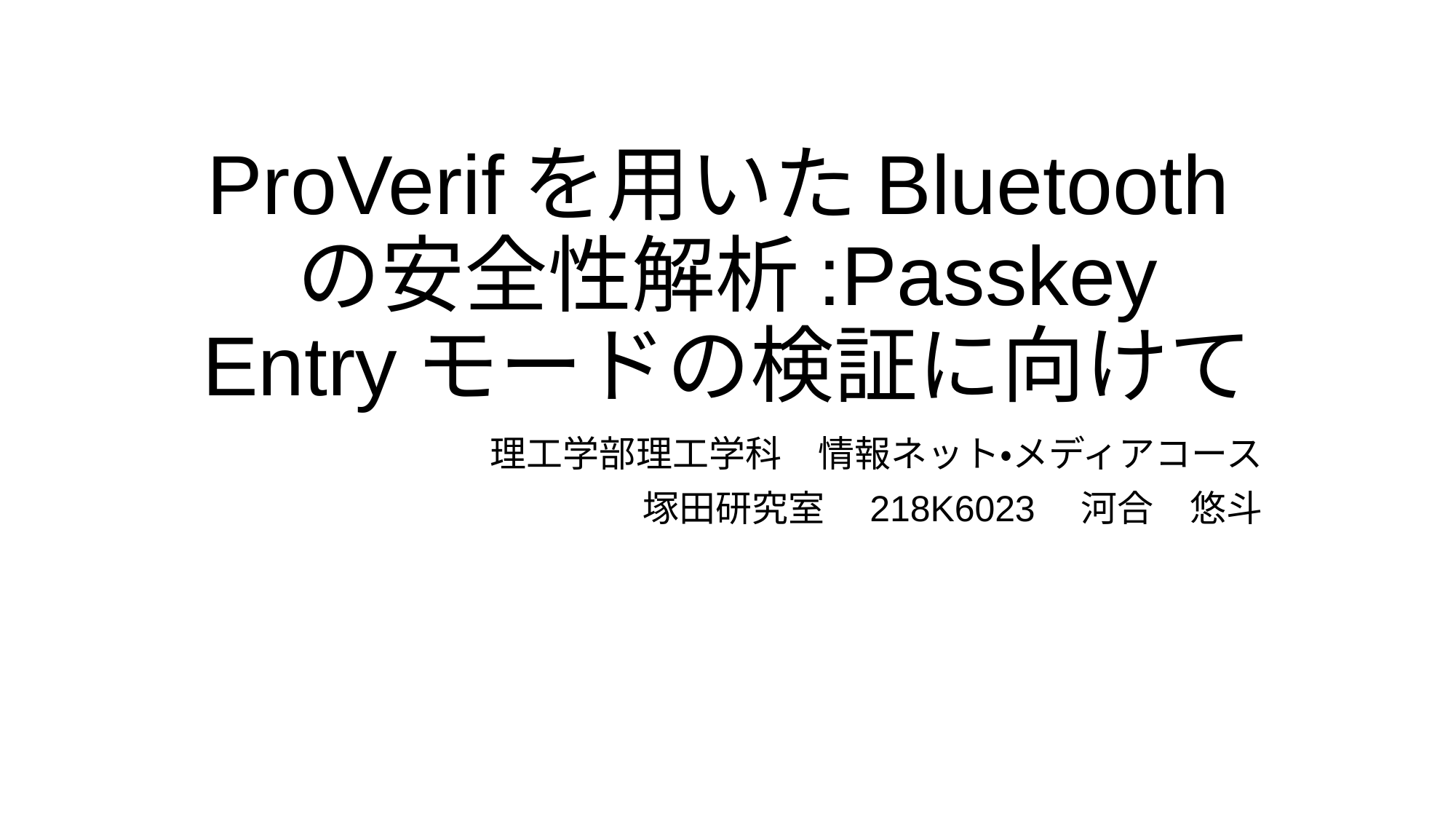

# ProVerifを用いたBluetoothの安全性解析:Passkey Entryモードの検証に向けて
理工学部理工学科　情報ネット・メディアコース
塚田研究室　218K6023　河合　悠斗